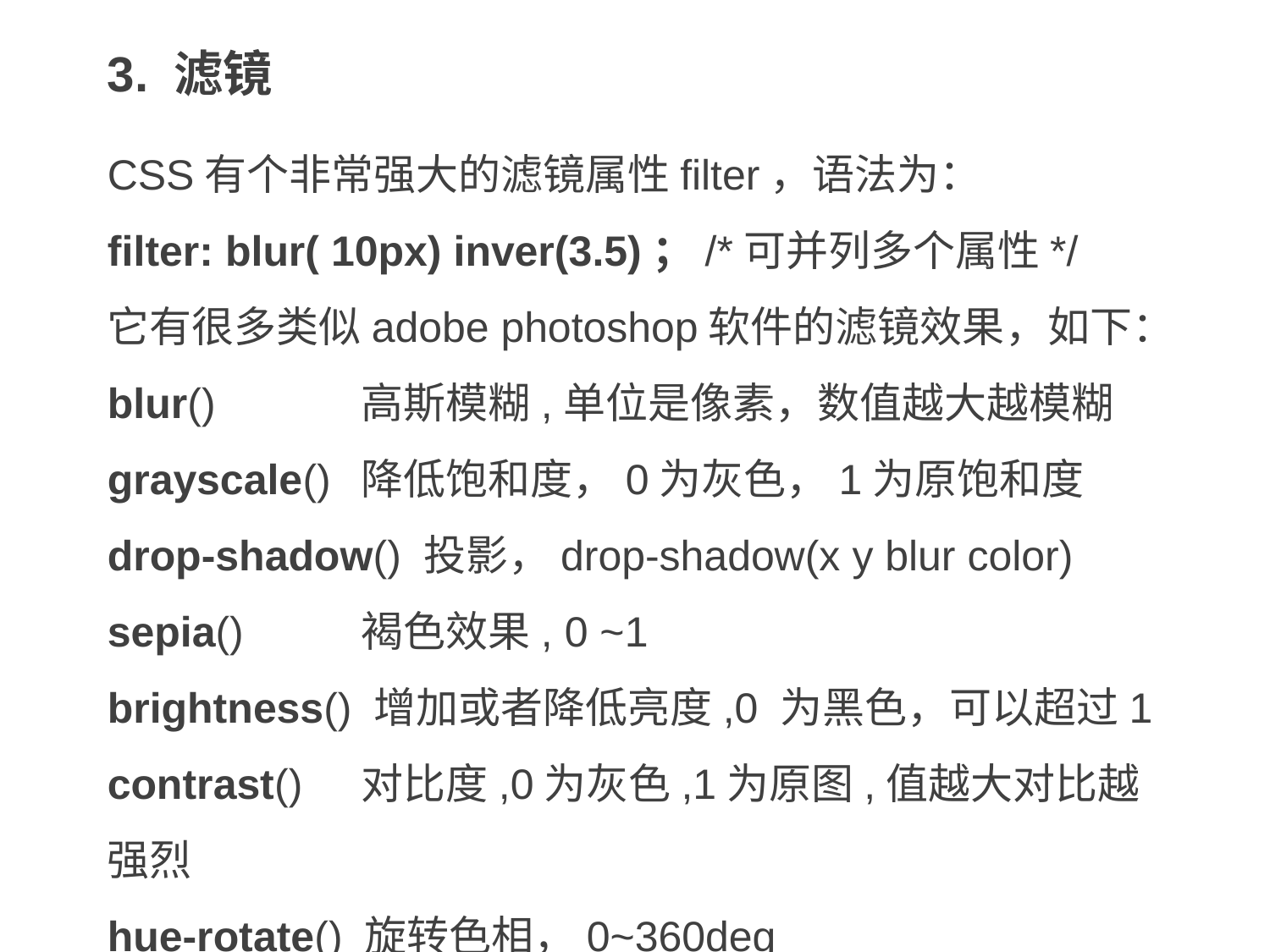

3. 滤镜
CSS有个非常强大的滤镜属性filter，语法为：
filter: blur( 10px) inver(3.5)；/*可并列多个属性*/
它有很多类似adobe photoshop软件的滤镜效果，如下：
blur()  	高斯模糊,单位是像素，数值越大越模糊
grayscale()	降低饱和度，0为灰色，1为原饱和度
drop-shadow() 投影，drop-shadow(x y blur color)
sepia()	褐色效果, 0 ~1
brightness() 增加或者降低亮度,0 为黑色，可以超过1
contrast()	对比度,0为灰色,1为原图,值越大对比越强烈
hue-rotate() 旋转色相，0~360deg
invert	()	反相，用255减去每个通道的颜色